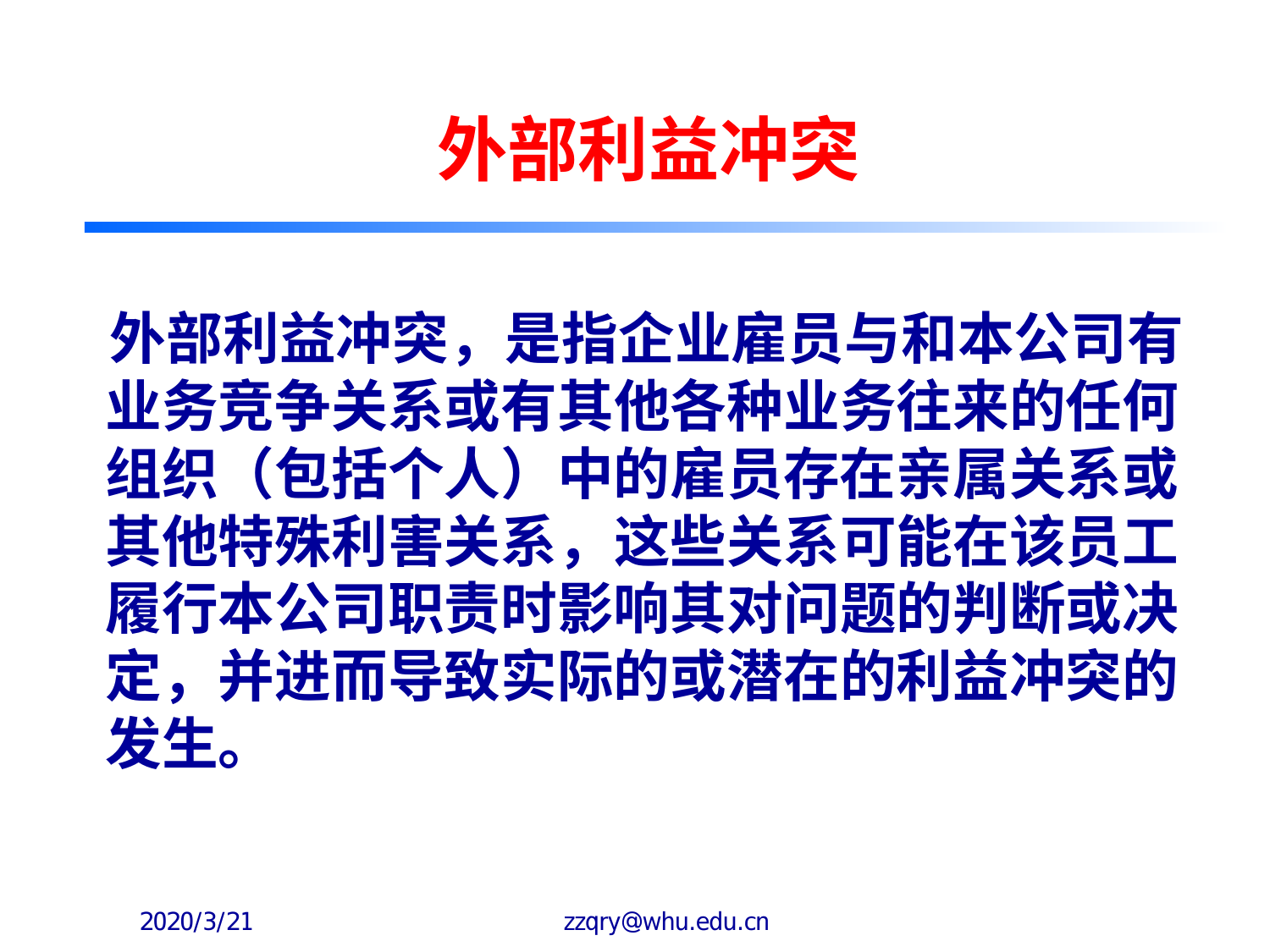

# 外部利益冲突
   外部利益冲突，是指企业雇员与和本公司有业务竞争关系或有其他各种业务往来的任何组织（包括个人）中的雇员存在亲属关系或其他特殊利害关系，这些关系可能在该员工履行本公司职责时影响其对问题的判断或决定，并进而导致实际的或潜在的利益冲突的发生。
2020/3/21
zzqry@whu.edu.cn